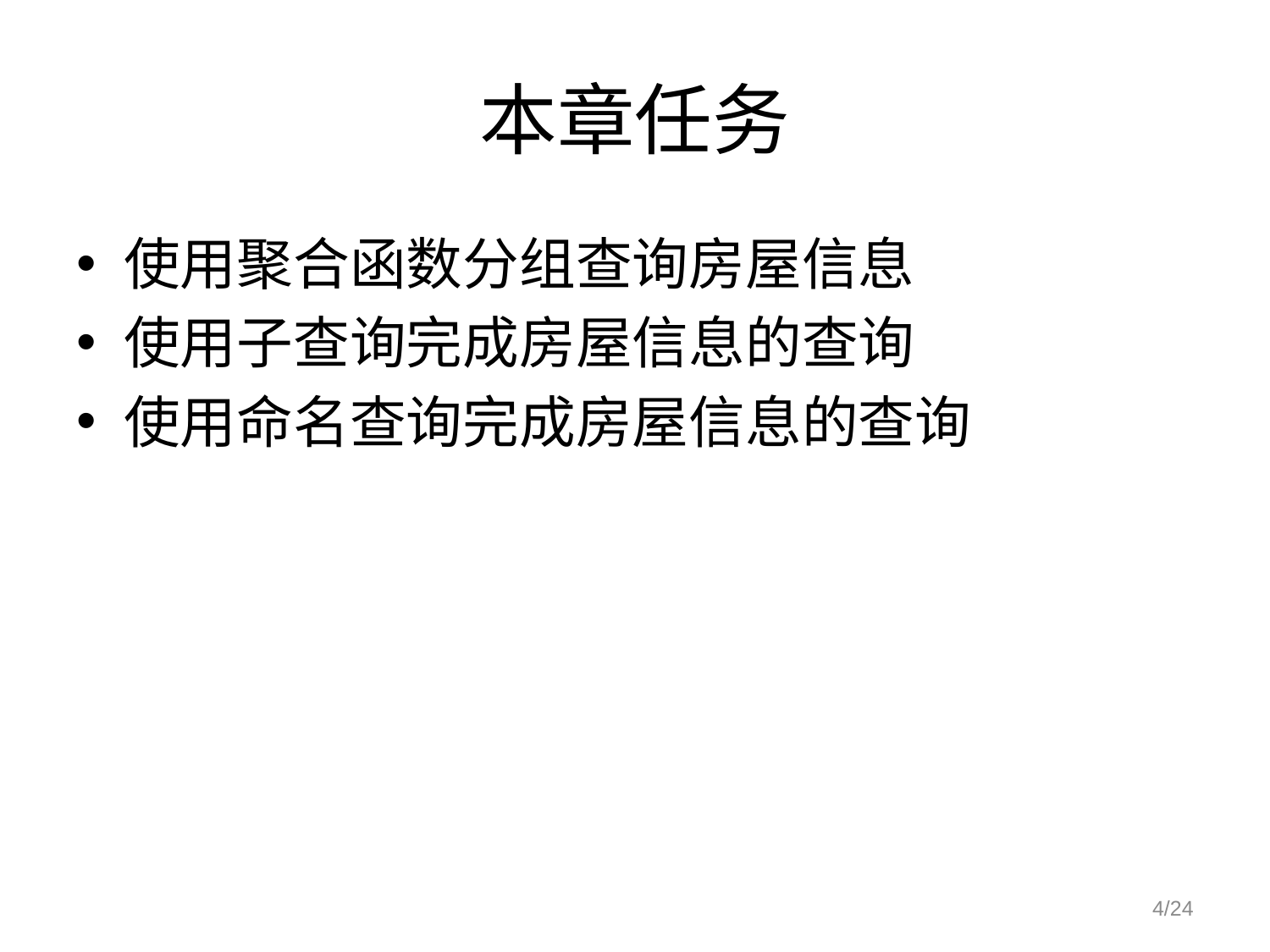

# 本章任务
使用聚合函数分组查询房屋信息
使用子查询完成房屋信息的查询
使用命名查询完成房屋信息的查询

4/24